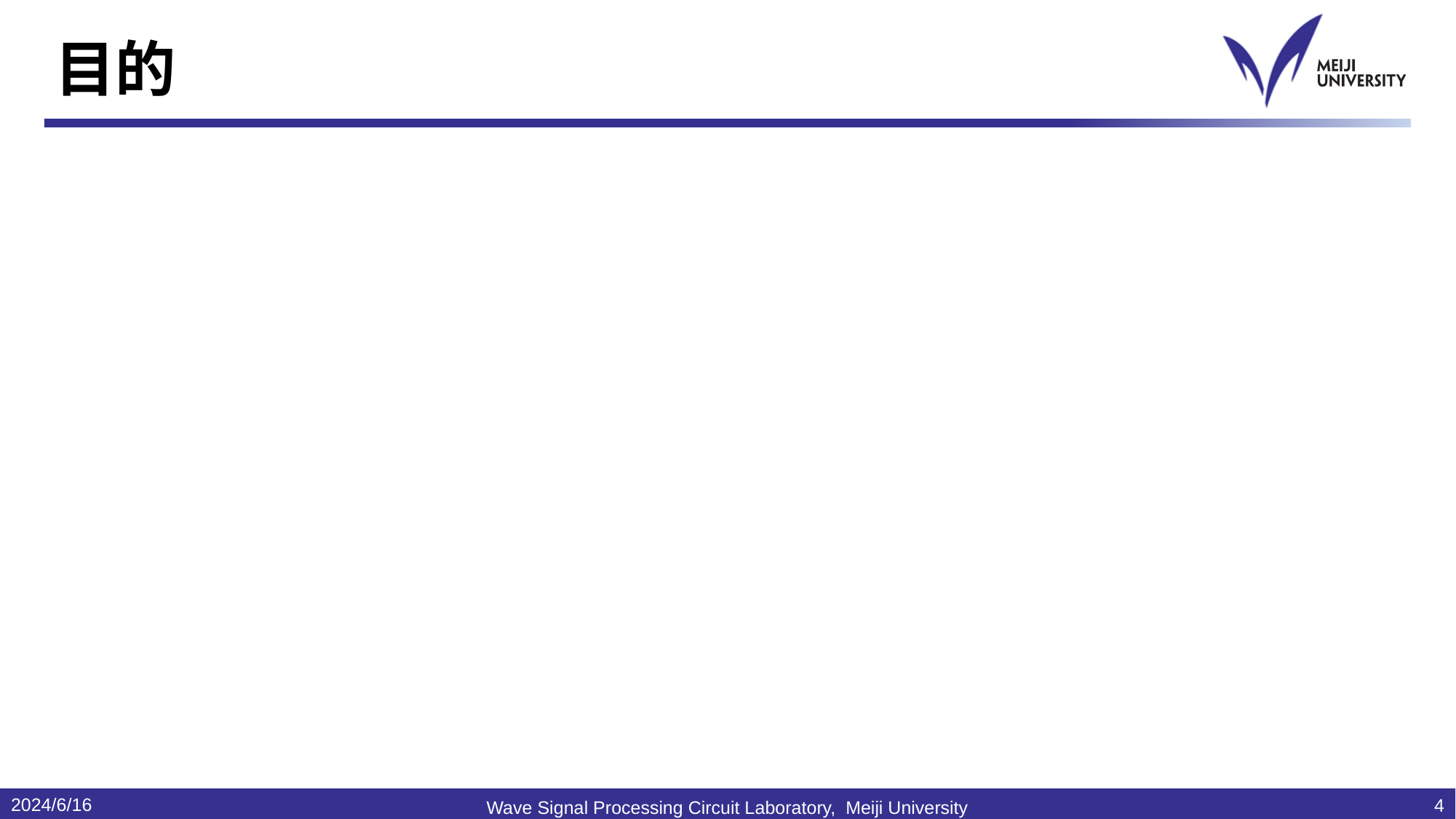

# 目的
2024/6/16
4
Wave Signal Processing Circuit Laboratory,  Meiji University